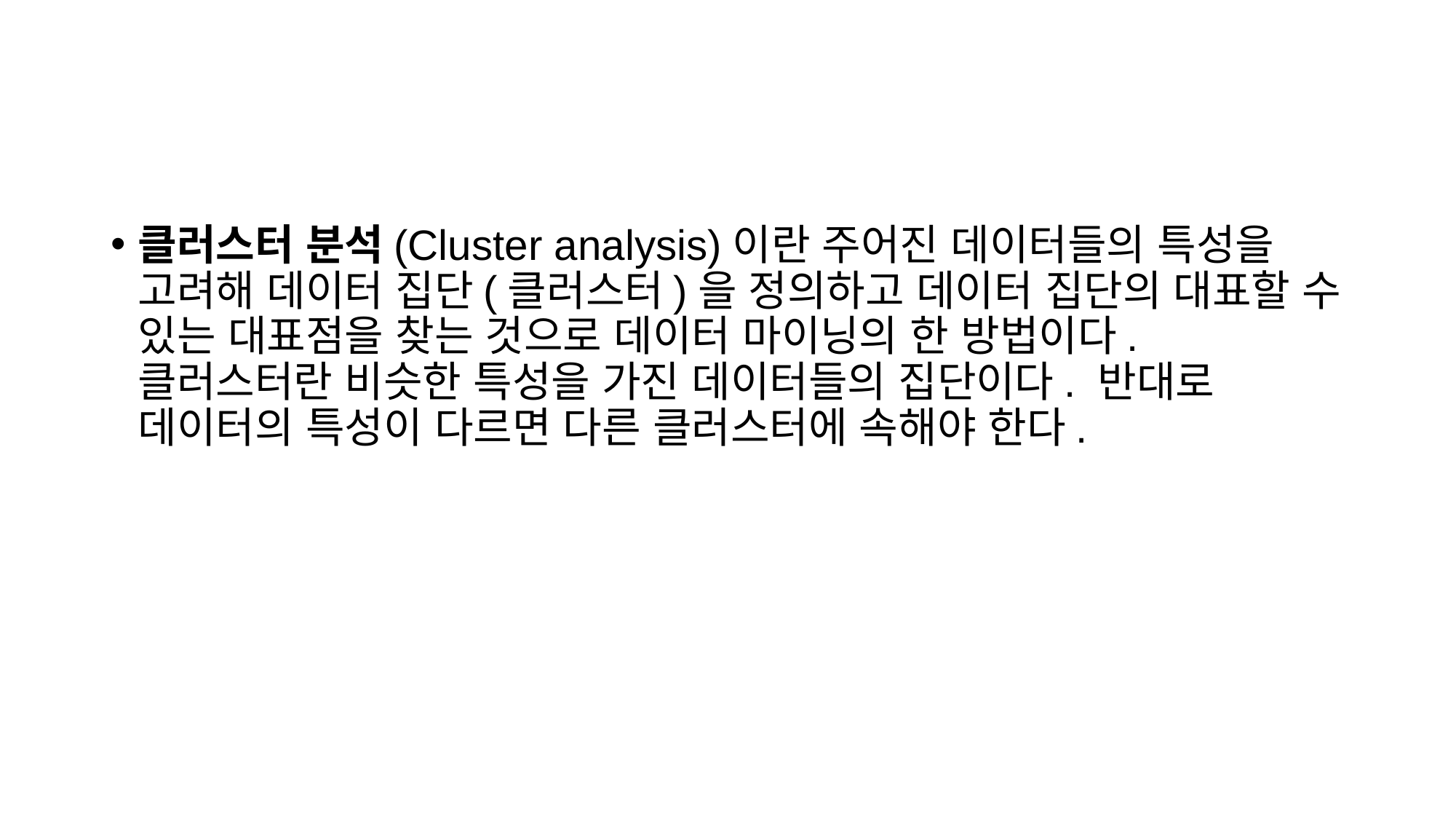

#
클러스터 분석(Cluster analysis)이란 주어진 데이터들의 특성을 고려해 데이터 집단(클러스터)을 정의하고 데이터 집단의 대표할 수 있는 대표점을 찾는 것으로 데이터 마이닝의 한 방법이다. 클러스터란 비슷한 특성을 가진 데이터들의 집단이다. 반대로 데이터의 특성이 다르면 다른 클러스터에 속해야 한다.